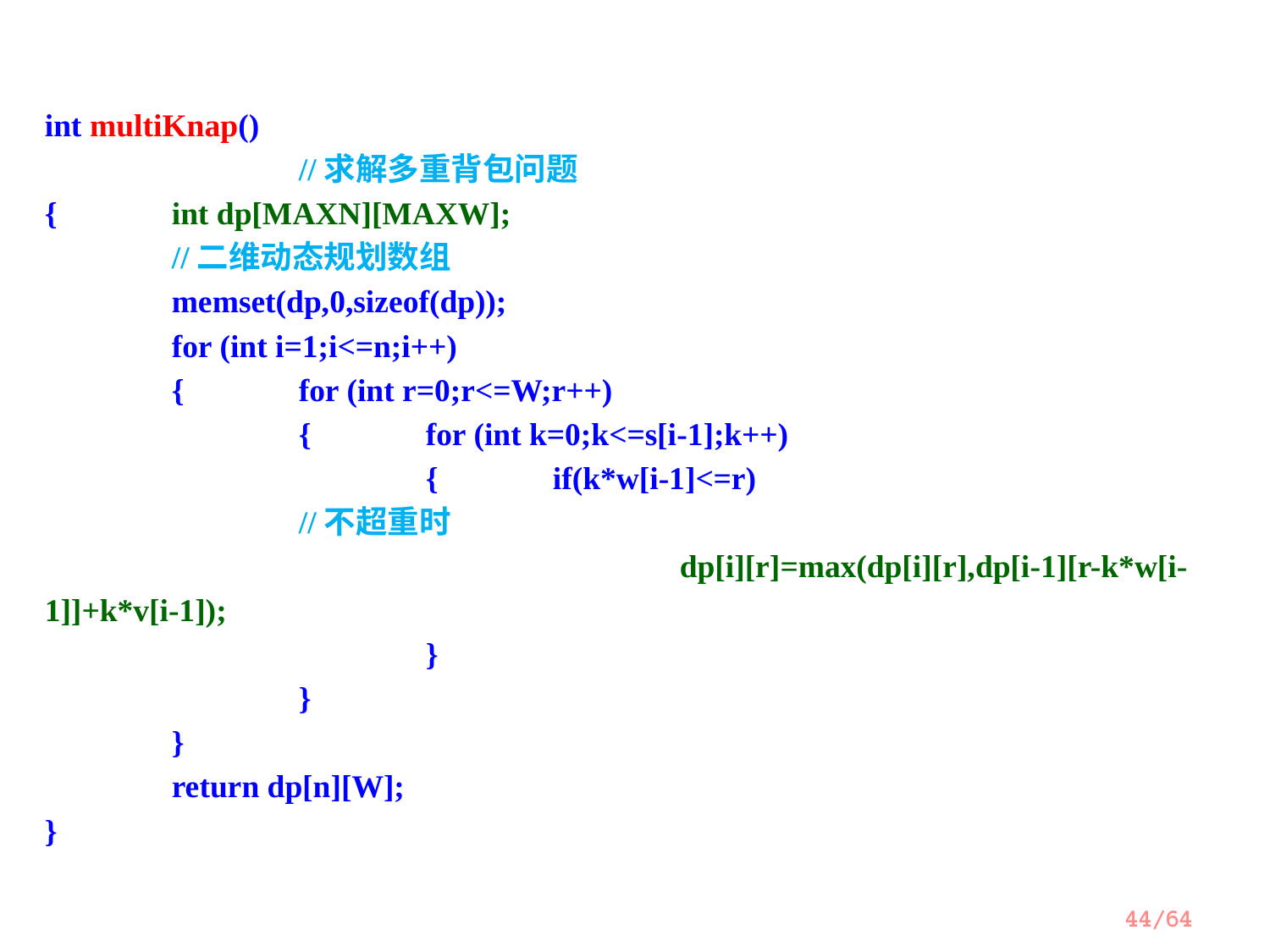

int multiKnap()										//求解多重背包问题
{	int dp[MAXN][MAXW];							//二维动态规划数组
	memset(dp,0,sizeof(dp));
	for (int i=1;i<=n;i++)
	{	for (int r=0;r<=W;r++)
		{	for (int k=0;k<=s[i-1];k++)
			{	if(k*w[i-1]<=r)						//不超重时
					dp[i][r]=max(dp[i][r],dp[i-1][r-k*w[i-1]]+k*v[i-1]);
			}
		}
	}
	return dp[n][W];
}
44/64